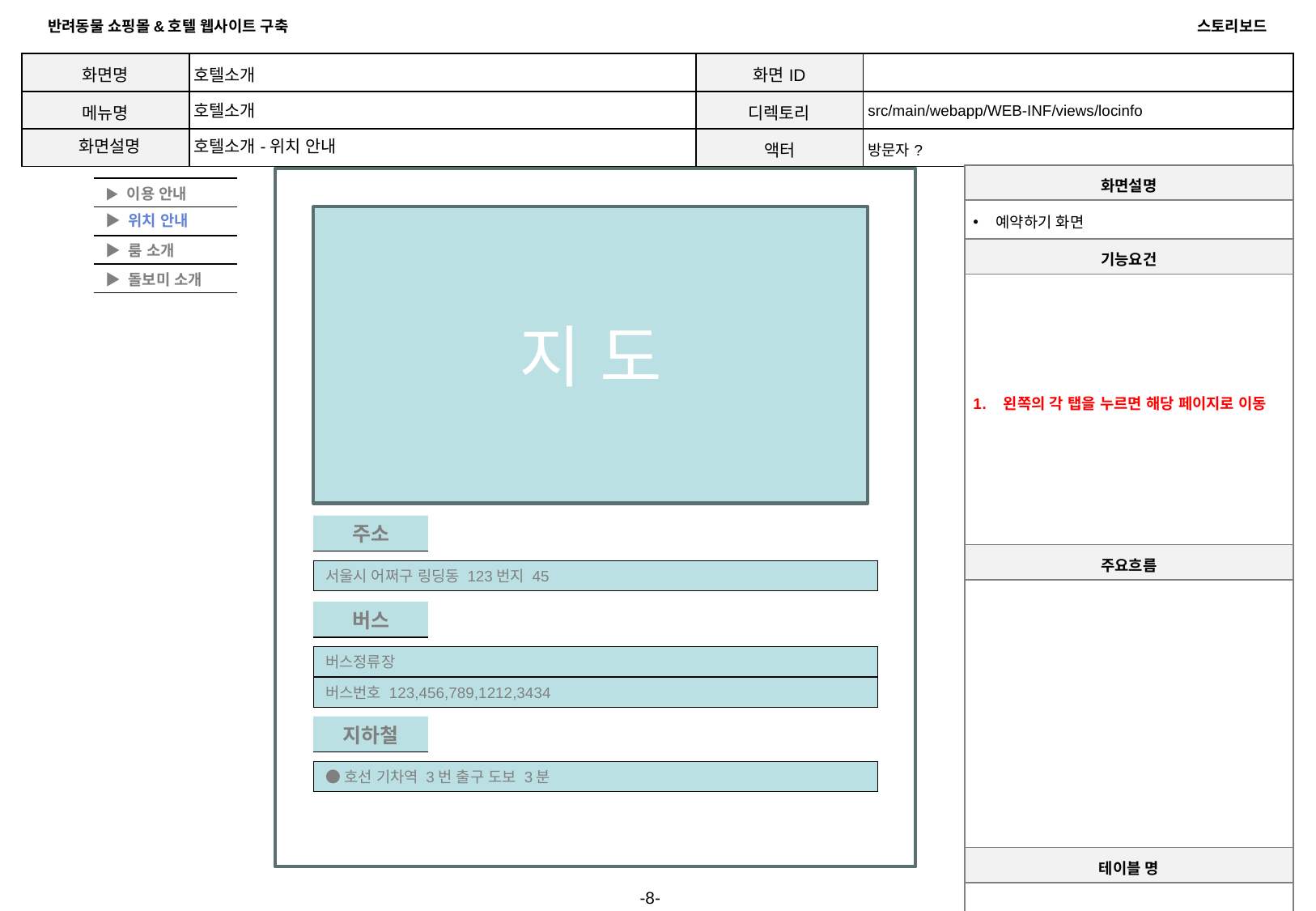

| 화면명 | 호텔소개 | 화면ID |  |
| --- | --- | --- | --- |
| 메뉴명 | 호텔소개 | 디렉토리 | src/main/webapp/WEB-INF/views/locinfo |
| 화면설명 | 호텔소개-위치 안내 | 액터 | 방문자? |
| 화면설명 |
| --- |
| 예약하기 화면 |
| 기능요건 |
| 왼쪽의 각 탭을 누르면 해당 페이지로 이동 |
| 주요흐름 |
|  |

▶ 이용 안내
▶ 위치 안내
지 도
▶ 룸 소개
▶ 돌보미 소개
주소
서울시 어쩌구 링딩동 123번지 45
버스
버스정류장
버스번호 123,456,789,1212,3434
지하철
●호선 기차역 3번 출구 도보 3분
| 테이블 명 |
| --- |
|  |